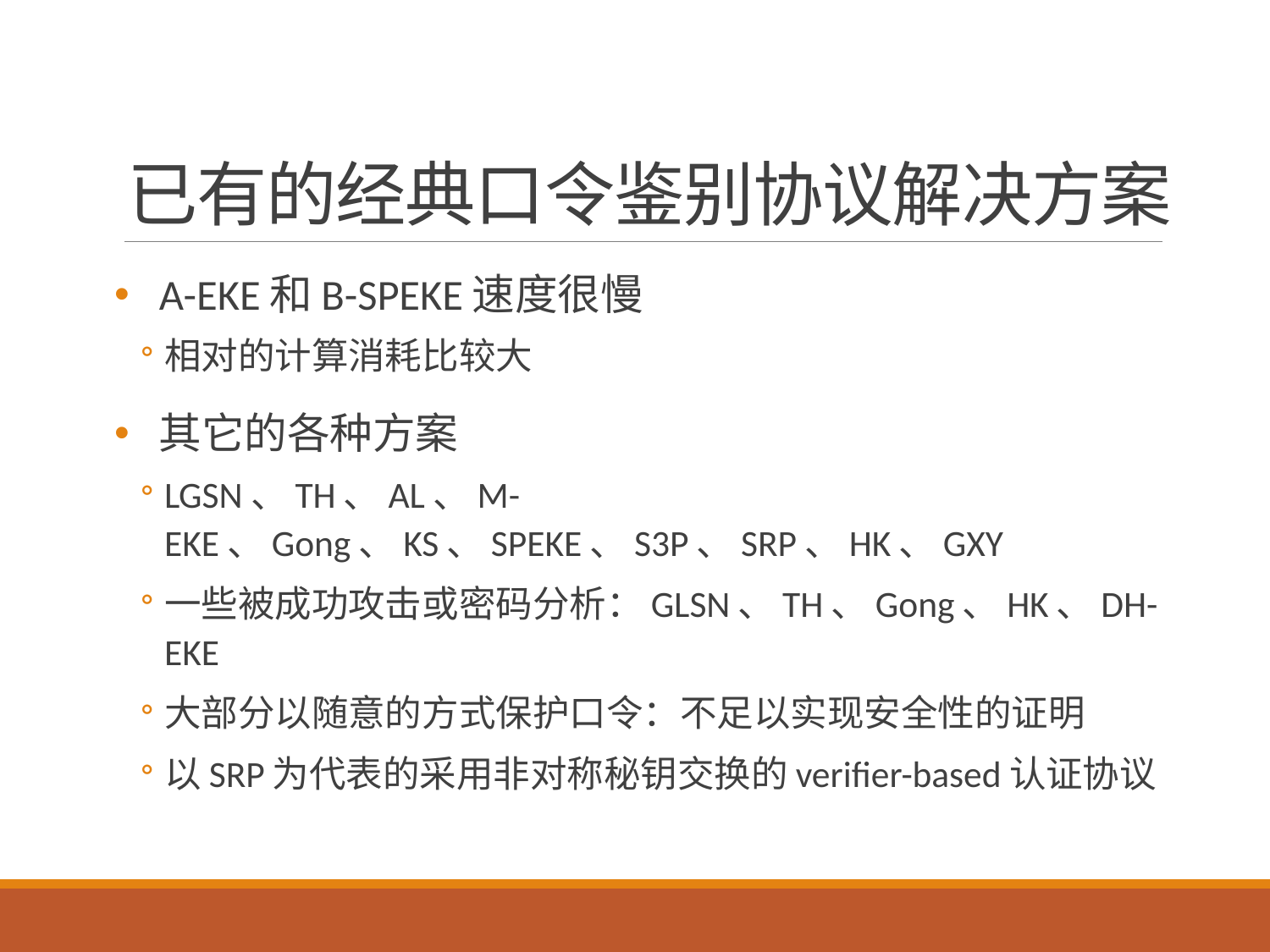

# 已有的经典口令鉴别协议解决方案
A-EKE和B-SPEKE速度很慢
相对的计算消耗比较大
其它的各种方案
LGSN、TH、AL、M-EKE、Gong、KS、SPEKE、S3P、SRP、HK、GXY
一些被成功攻击或密码分析：GLSN、TH、Gong、HK、DH-EKE
大部分以随意的方式保护口令：不足以实现安全性的证明
以SRP为代表的采用非对称秘钥交换的verifier-based认证协议

47